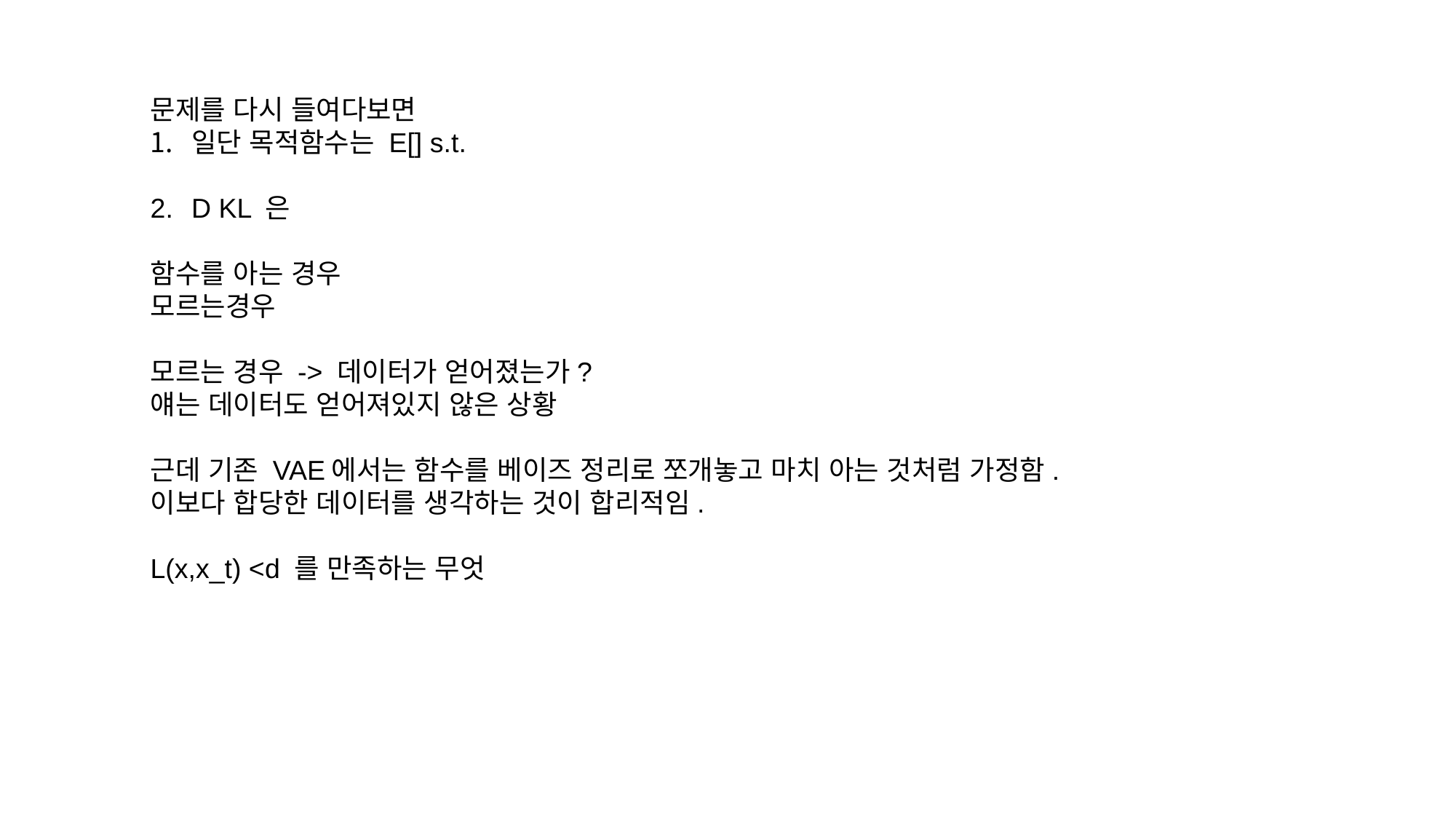

문제를 다시 들여다보면
일단 목적함수는 E[] s.t.

D KL 은

함수를 아는 경우
모르는경우

모르는 경우 -> 데이터가 얻어졌는가?
얘는 데이터도 얻어져있지 않은 상황

근데 기존 VAE에서는 함수를 베이즈 정리로 쪼개놓고 마치 아는 것처럼 가정함.
이보다 합당한 데이터를 생각하는 것이 합리적임.

L(x,x_t) <d 를 만족하는 무엇